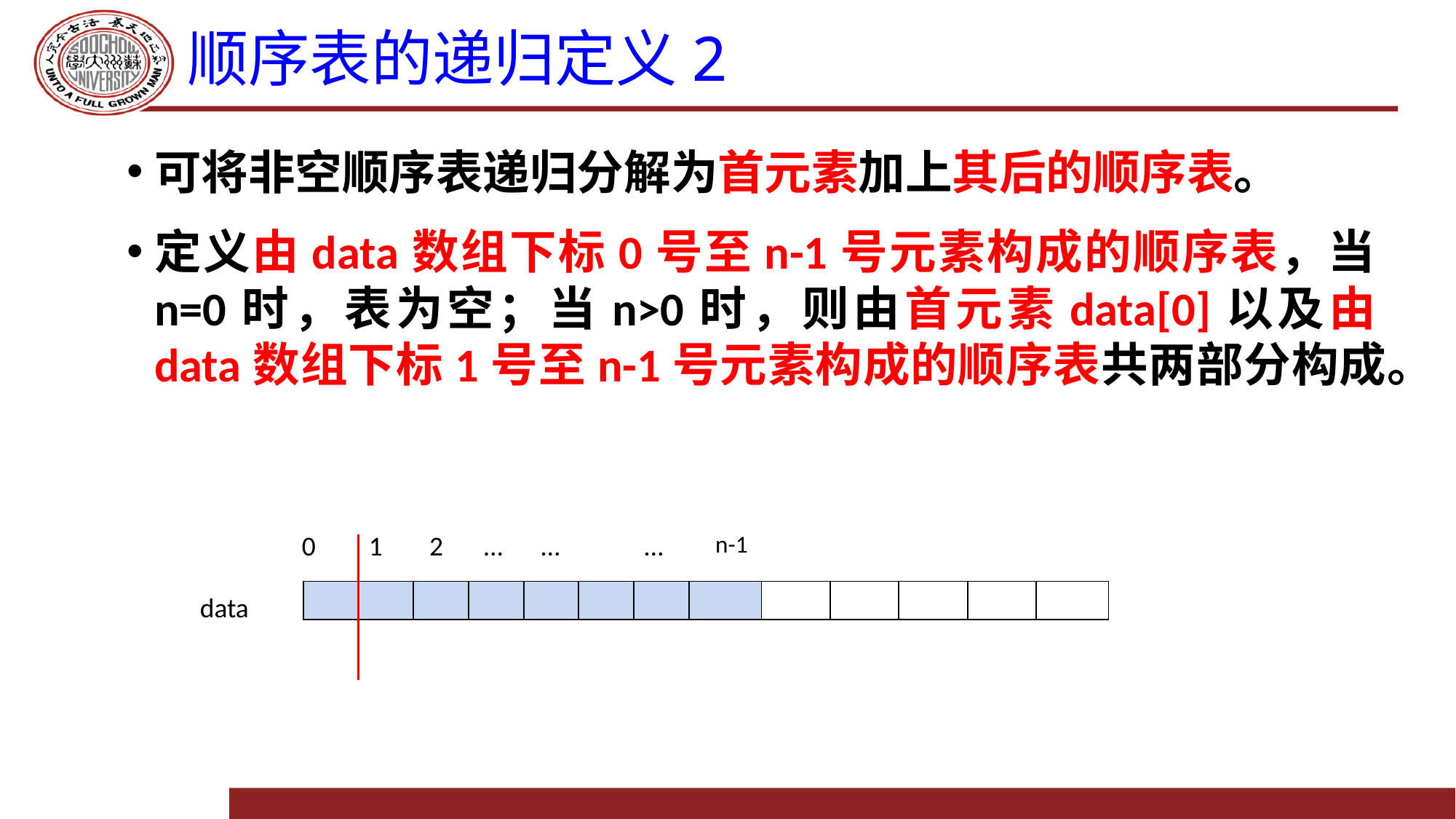

# 顺序表的递归定义2
可将非空顺序表递归分解为首元素加上其后的顺序表。
定义由data数组下标0号至n-1号元素构成的顺序表，当n=0时，表为空；当n>0时，则由首元素data[0]以及由data数组下标1号至n-1号元素构成的顺序表共两部分构成。

| 0 | 1 | 2 | … | … |  | … | n-1 |  |  |  |
| --- | --- | --- | --- | --- | --- | --- | --- | --- | --- | --- |
|  |  |  |  |  |  |  |  |  |  |  |  |  |
| --- | --- | --- | --- | --- | --- | --- | --- | --- | --- | --- | --- | --- |
data